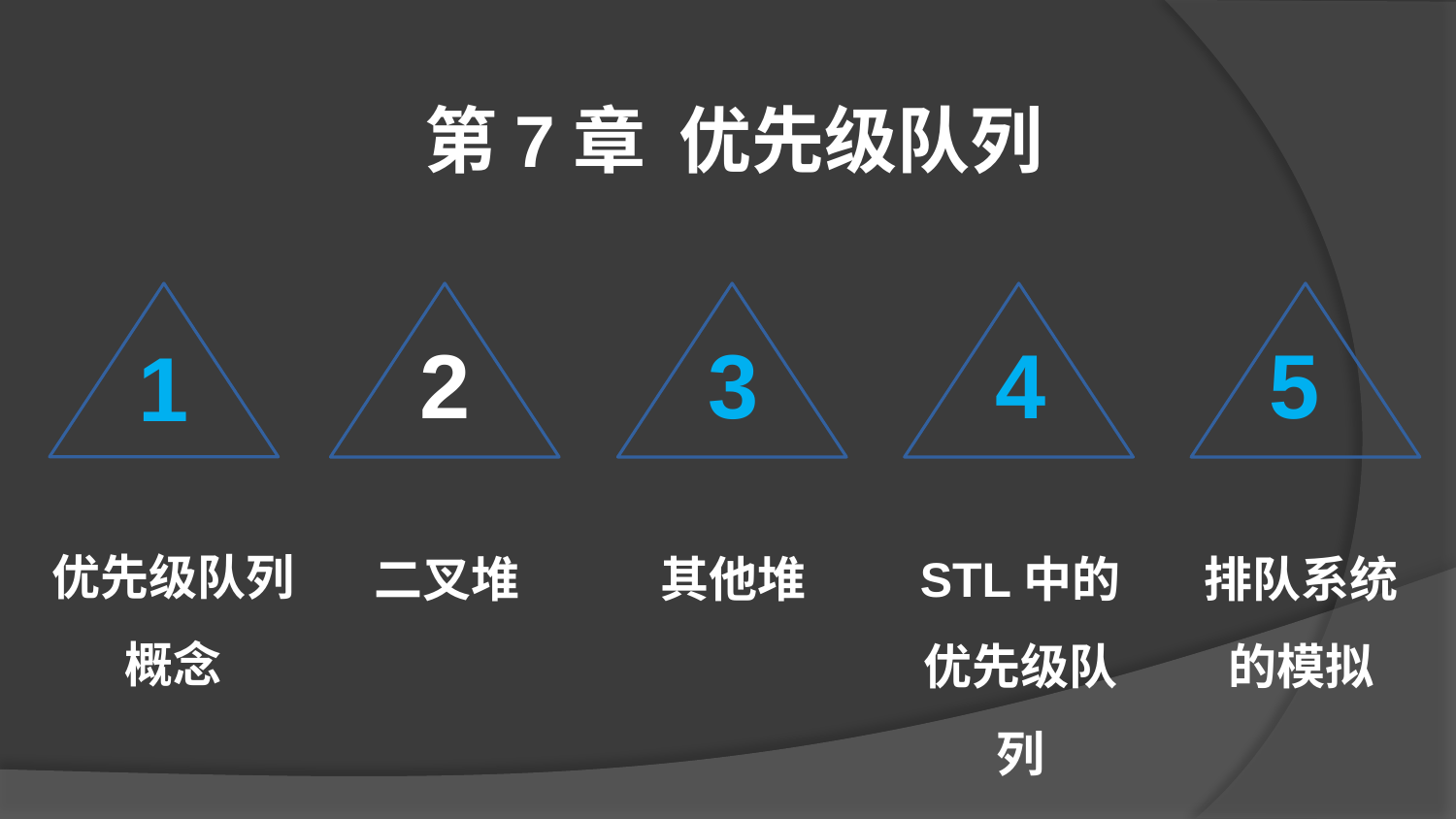

第7章  优先级队列

1
优先级队列概念

2
   二叉堆

  3
其他堆

  4
STL中的优先级队列

 5
排队系统的模拟